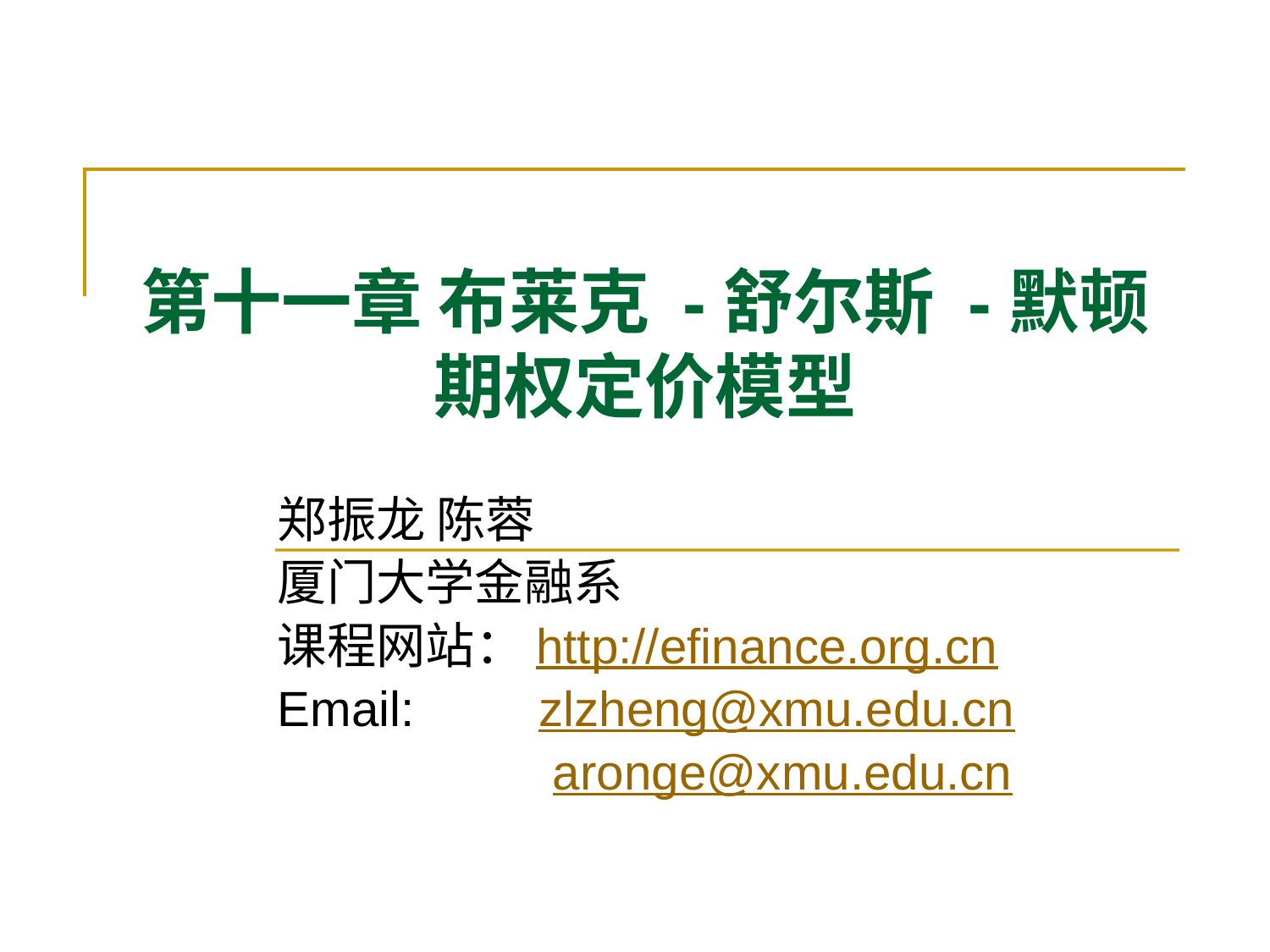

# 第十一章 布莱克 -舒尔斯 -默顿 期权定价模型

郑振龙 陈蓉
厦门大学金融系
课程网站：http://efinance.org.cn
Email:         zlzheng@xmu.edu.cn
                    aronge@xmu.edu.cn